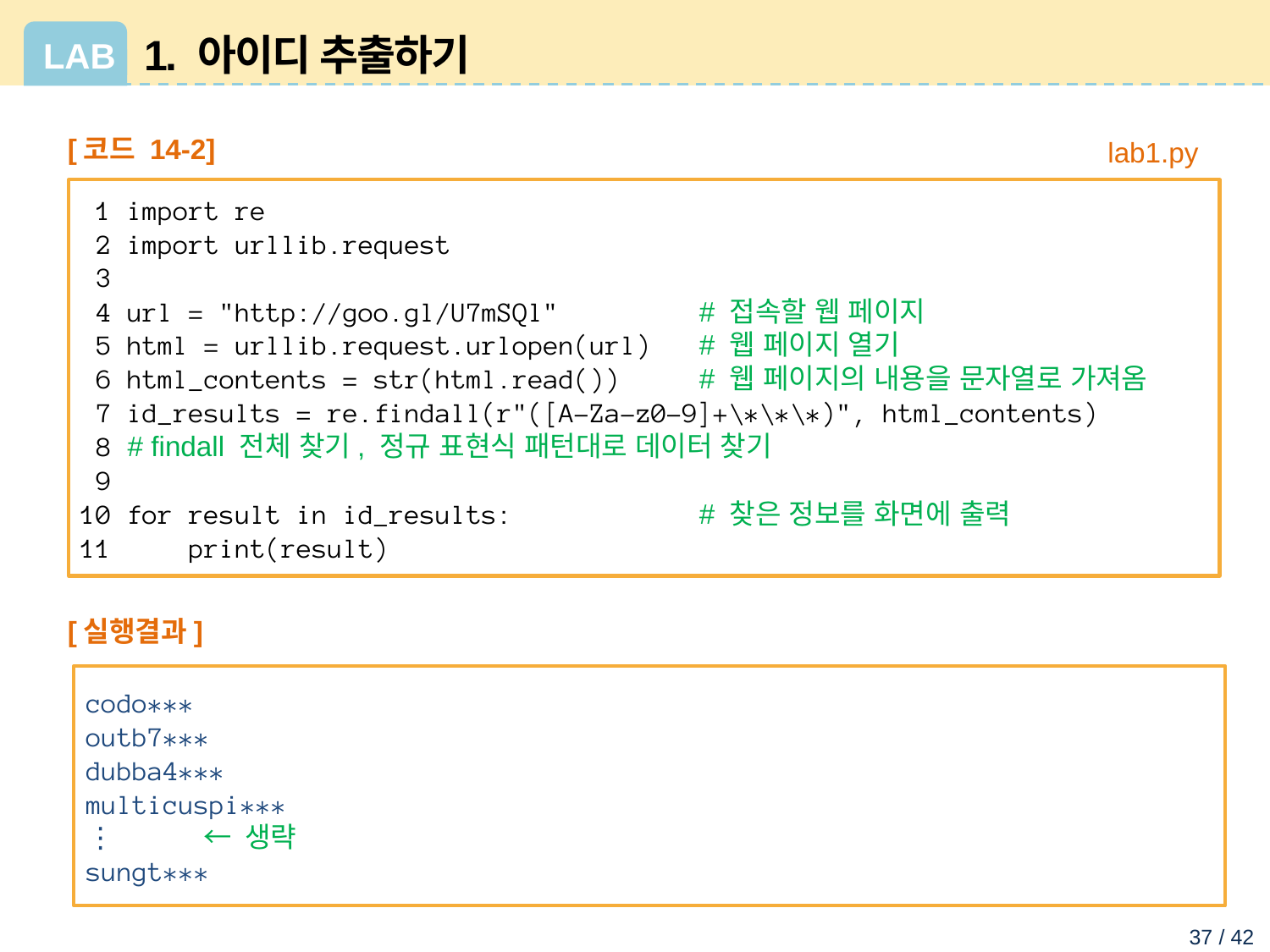

# 1. 아이디 추출하기
[코드 14-2]
 1 import re
 2 import urllib.request
 3
 4 url = "http://goo.gl/U7mSQl"         # 접속할 웹 페이지
 5 html = urllib.request.urlopen(url)   # 웹 페이지 열기
 6 html_contents = str(html.read())     # 웹 페이지의 내용을 문자열로 가져옴
 7 id_results = re.findall(r"([A-Za-z0-9]+\*\*\*)", html_contents)
 8 # findall 전체 찾기, 정규 표현식 패턴대로 데이터 찾기
 9
10 for result in id_results:            # 찾은 정보를 화면에 출력
11     print(result)
[실행결과]
codo***
outb7***
dubba4***
multicuspi***
⋮              ← 생략
sungt***
 lab1.py